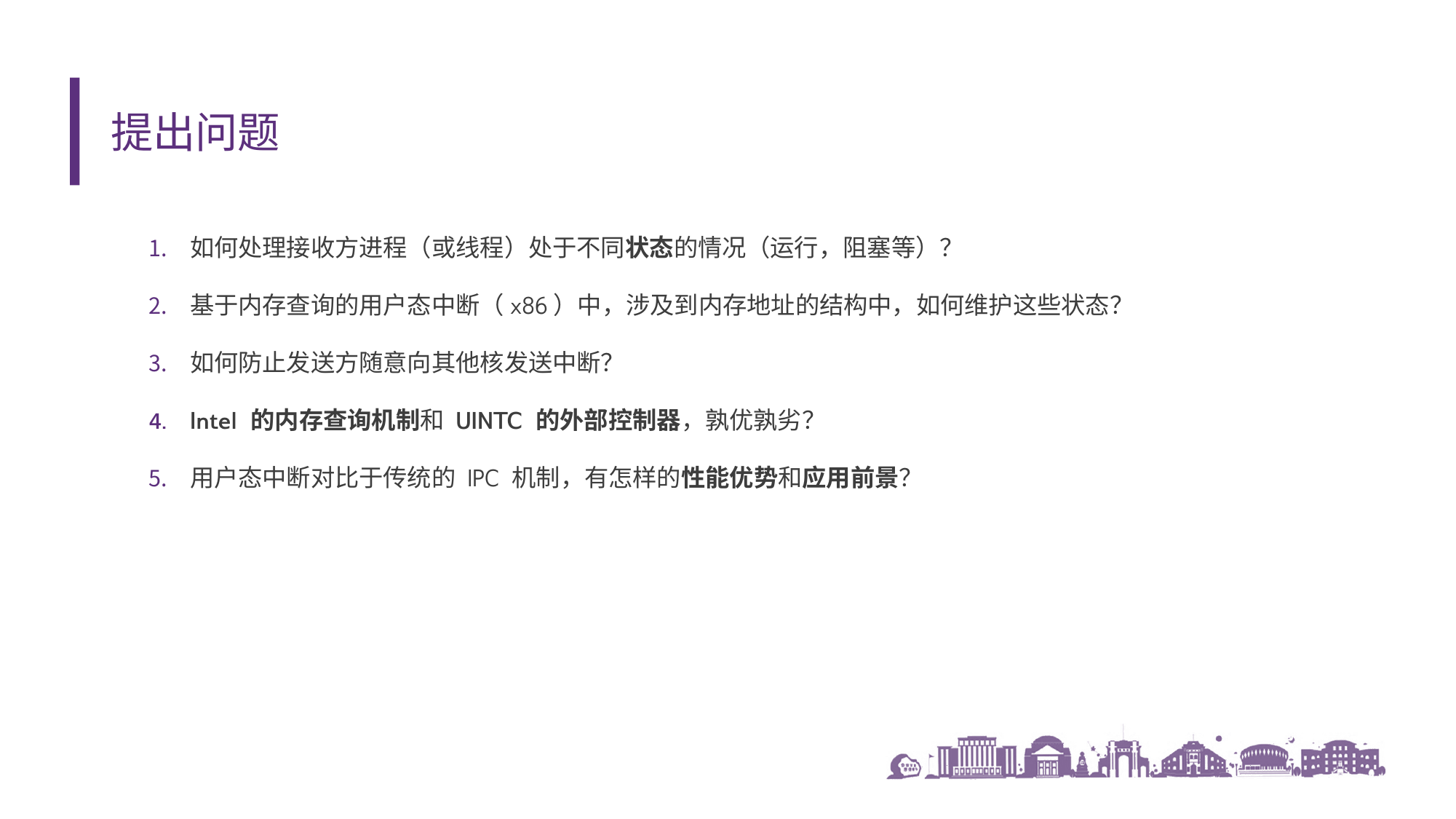

# 提出问题
如何处理接收方进程（或线程）处于不同状态的情况（运行，阻塞等）？
基于内存查询的用户态中断（x86）中，涉及到内存地址的结构中，如何维护这些状态？
如何防止发送方随意向其他核发送中断？
Intel 的内存查询机制和 UINTC 的外部控制器，孰优孰劣？
用户态中断对比于传统的 IPC 机制，有怎样的性能优势和应用前景？